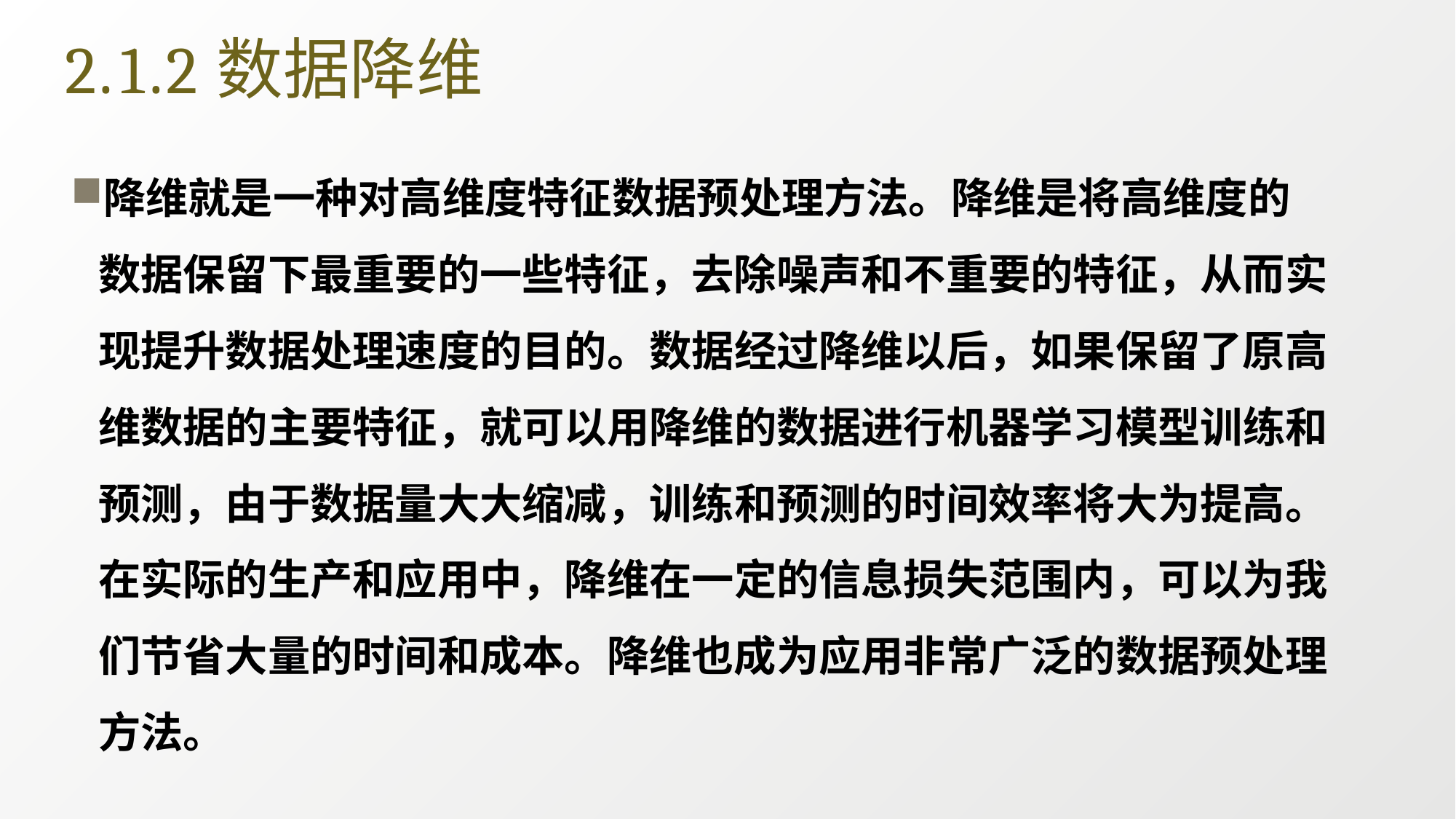

# 2.1.2数据降维
降维就是一种对高维度特征数据预处理方法。降维是将高维度的数据保留下最重要的一些特征，去除噪声和不重要的特征，从而实现提升数据处理速度的目的。数据经过降维以后，如果保留了原高维数据的主要特征，就可以用降维的数据进行机器学习模型训练和预测，由于数据量大大缩减，训练和预测的时间效率将大为提高。在实际的生产和应用中，降维在一定的信息损失范围内，可以为我们节省大量的时间和成本。降维也成为应用非常广泛的数据预处理方法。